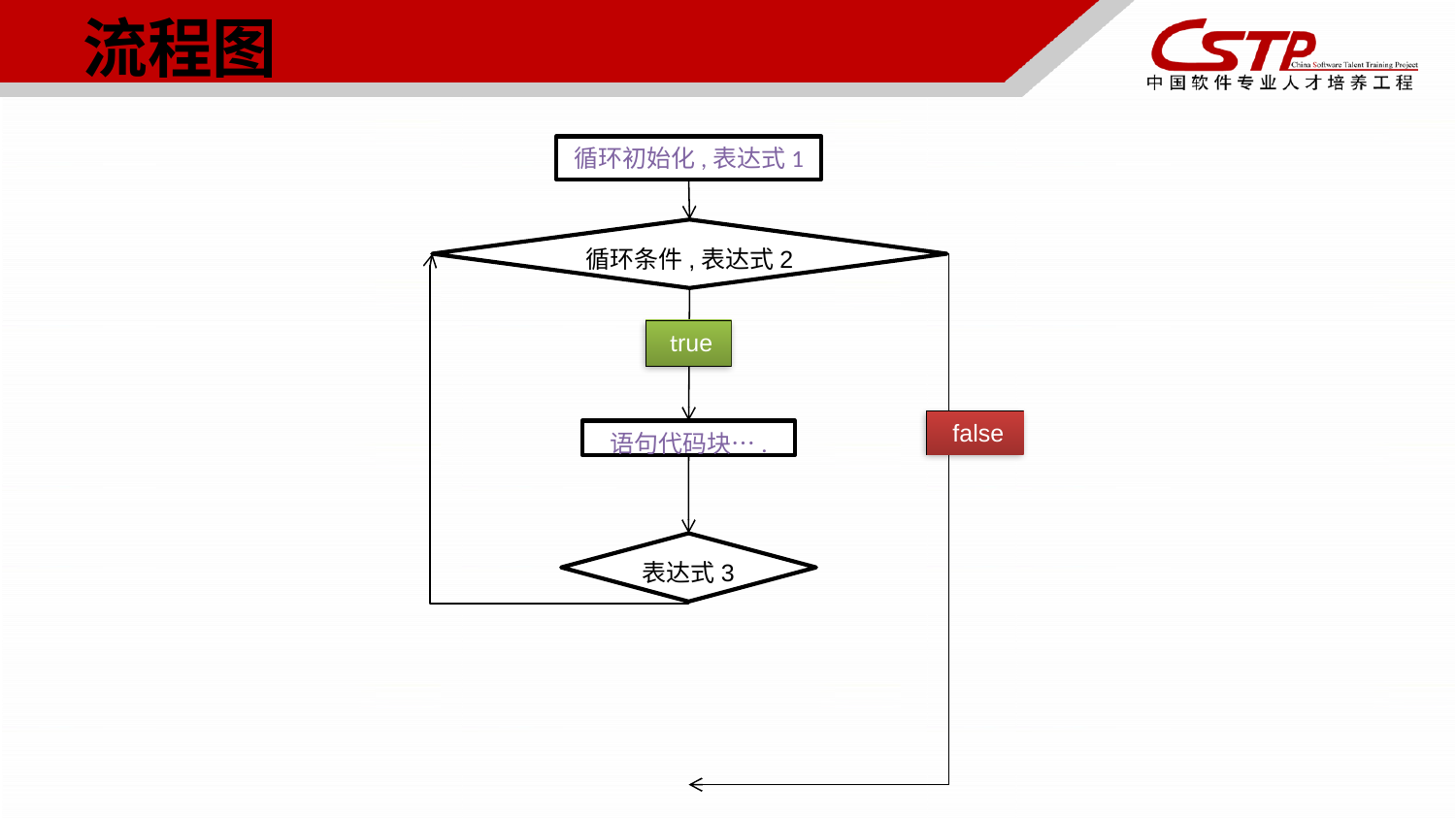

# 流程图
循环初始化,表达式1
循环条件,表达式2
 true

 false
语句代码块….
表达式3